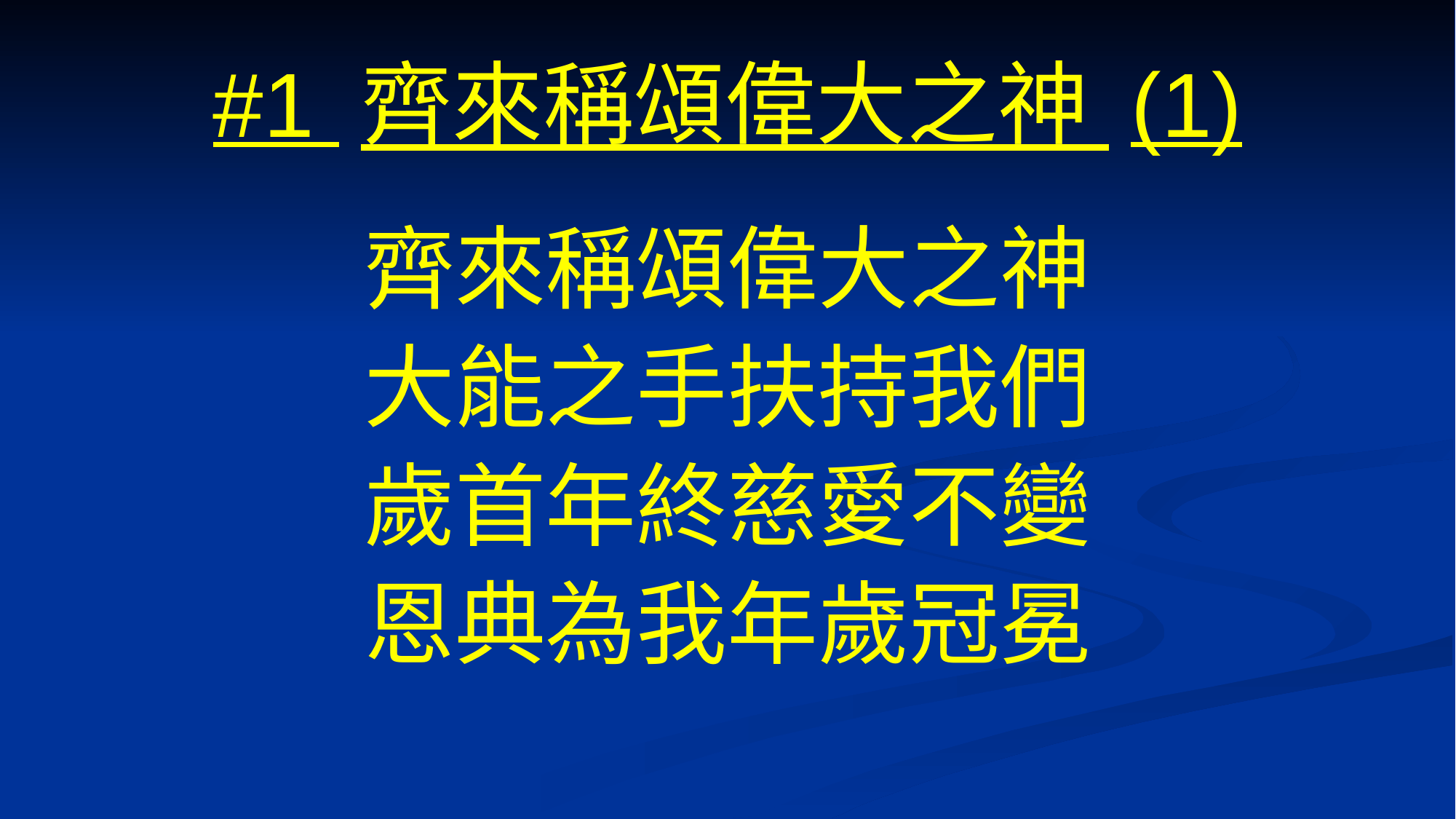

# #1 齊來稱頌偉大之神 (1)
齊來稱頌偉大之神
大能之手扶持我們
歲首年終慈愛不變
恩典為我年歲冠冕